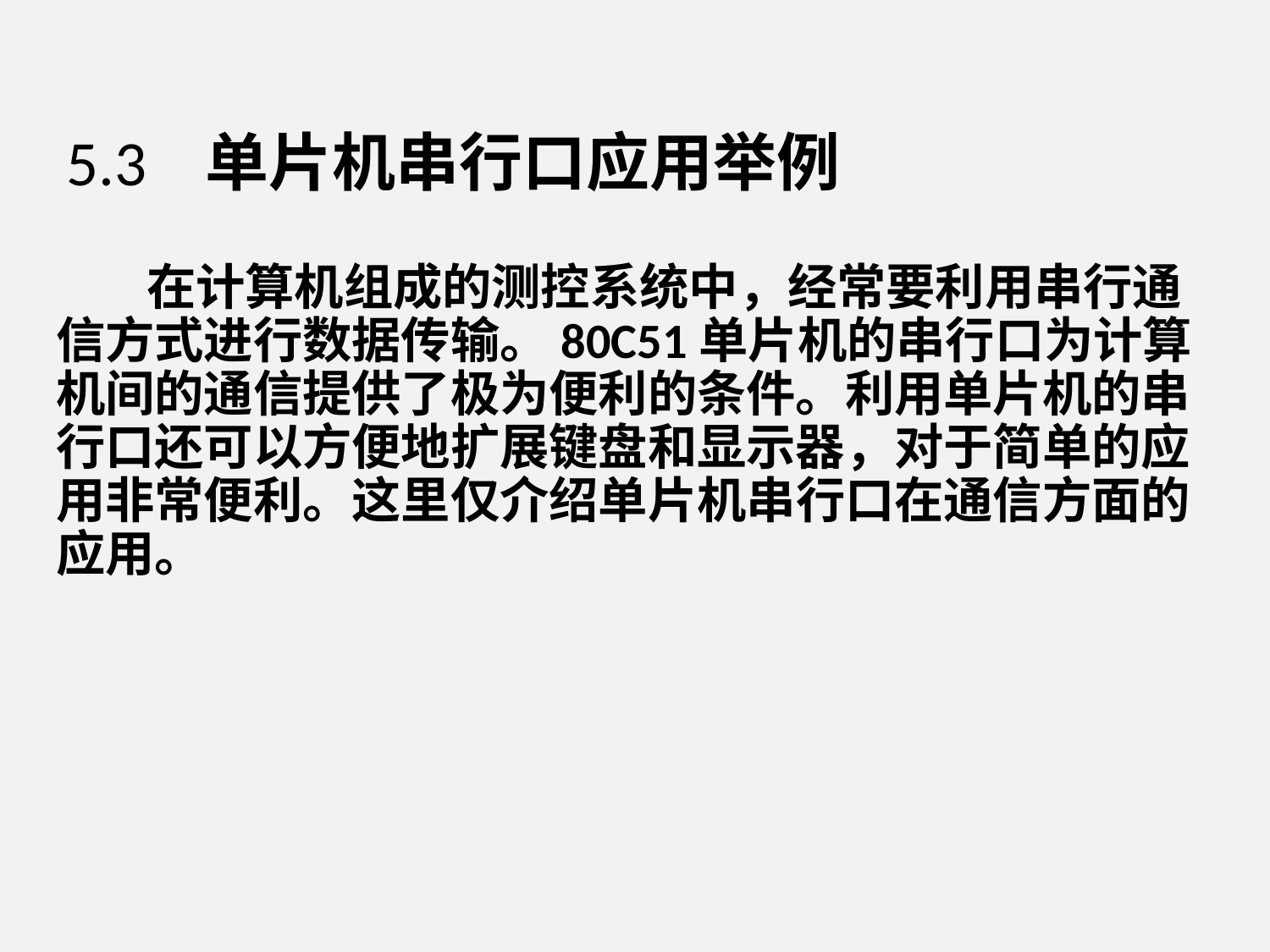

5.3   单片机串行口应用举例
       在计算机组成的测控系统中，经常要利用串行通信方式进行数据传输。80C51单片机的串行口为计算机间的通信提供了极为便利的条件。利用单片机的串行口还可以方便地扩展键盘和显示器，对于简单的应用非常便利。这里仅介绍单片机串行口在通信方面的应用。